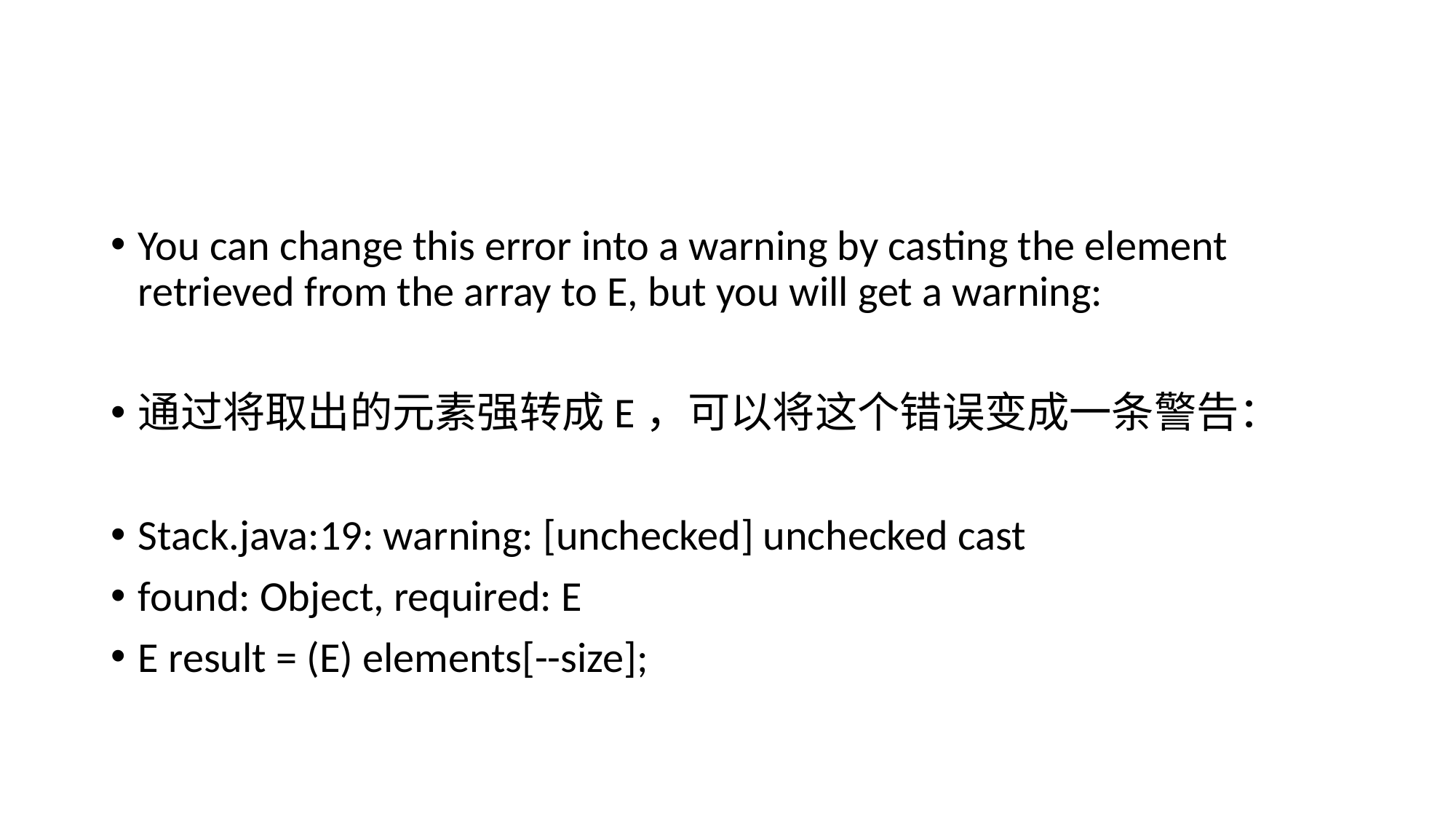

#
You can change this error into a warning by casting the element retrieved from the array to E, but you will get a warning:

通过将取出的元素强转成E，可以将这个错误变成一条警告：

Stack.java:19: warning: [unchecked] unchecked cast
found: Object, required: E
E result = (E) elements[--size];